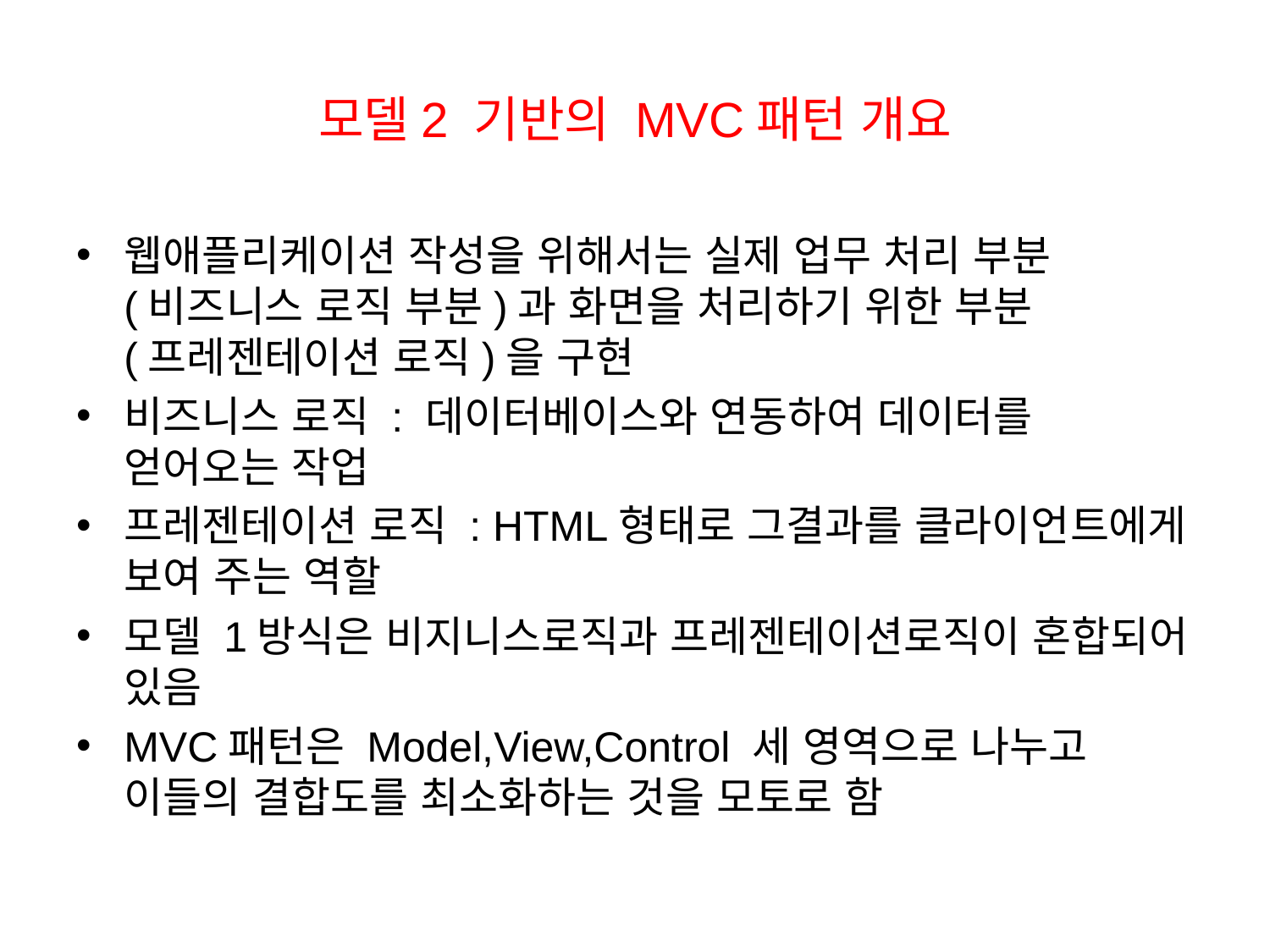

# 모델2 기반의 MVC패턴 개요
웹애플리케이션 작성을 위해서는 실제 업무 처리 부분
(비즈니스 로직 부분)과 화면을 처리하기 위한 부분
(프레젠테이션 로직)을 구현
비즈니스 로직 : 데이터베이스와 연동하여 데이터를
얻어오는 작업
프레젠테이션 로직 : HTML형태로 그결과를 클라이언트에게 보여 주는 역할
모델 1방식은 비지니스로직과 프레젠테이션로직이 혼합되어 있음
MVC패턴은 Model,View,Control 세 영역으로 나누고
이들의 결합도를 최소화하는 것을 모토로 함